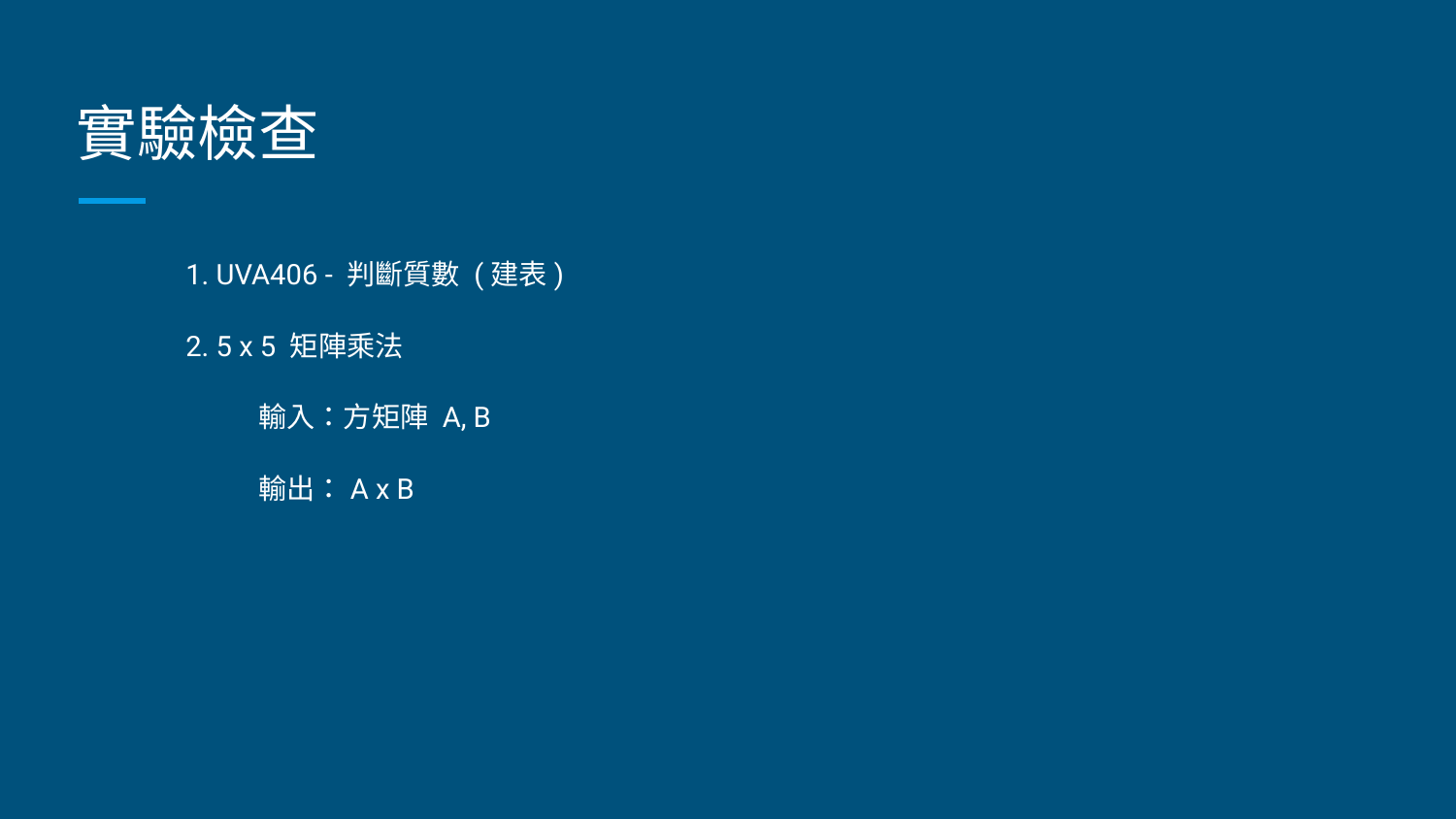

# 實驗檢查
1. UVA406 - 判斷質數 (建表)
2. 5 x 5 矩陣乘法
輸入：方矩陣 A, B
輸出：A x B